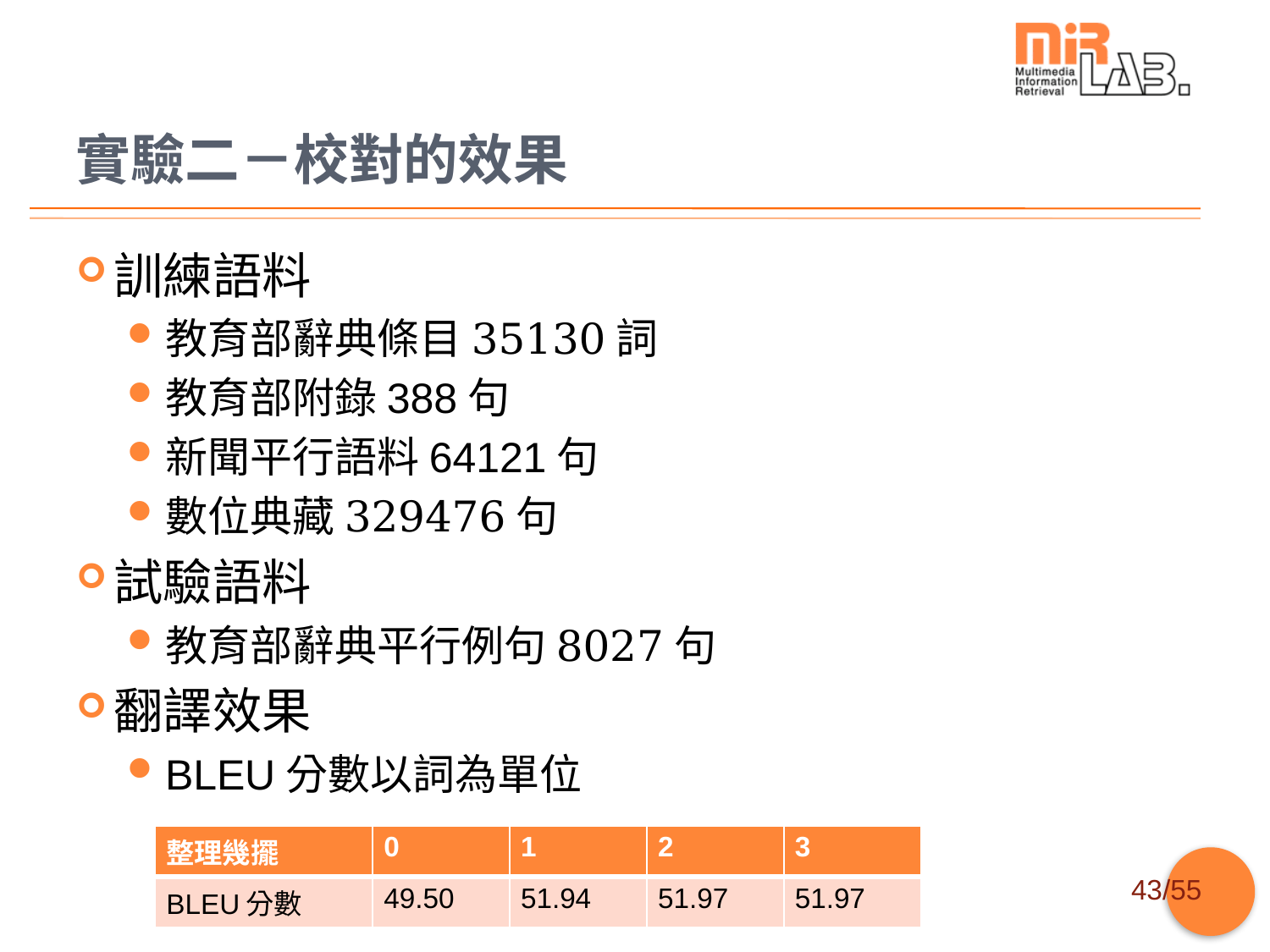

# 實驗二－校對的效果
訓練語料
教育部辭典條目35130詞
教育部附錄388句
新聞平行語料64121句
數位典藏329476句
試驗語料
教育部辭典平行例句8027句
翻譯效果
BLEU分數以詞為單位
| 整理幾擺 | 0 | 1 | 2 | 3 |
| --- | --- | --- | --- | --- |
| BLEU分數 | 49.50 | 51.94 | 51.97 | 51.97 |